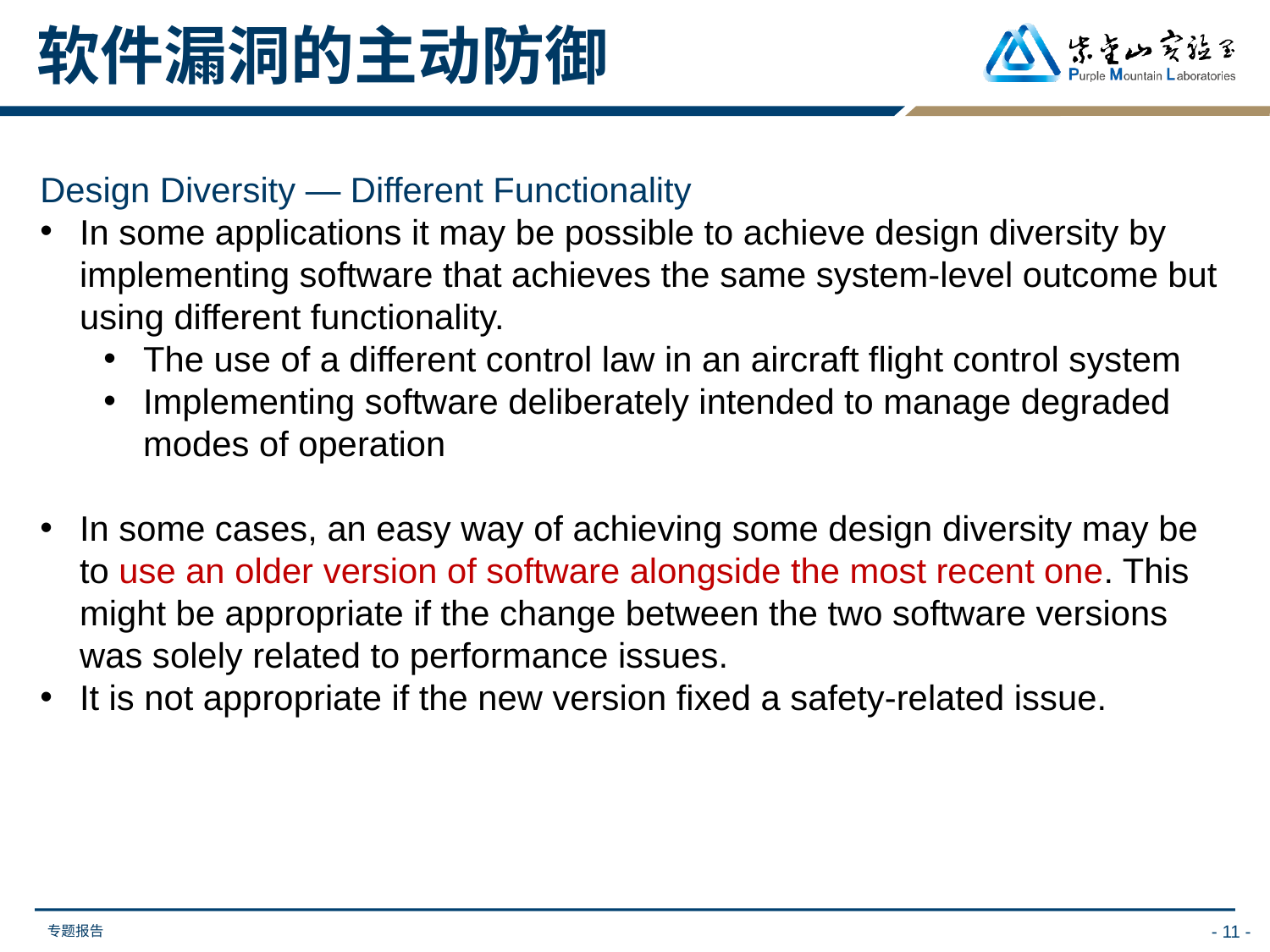

软件漏洞的主动防御
Design Diversity — Different Functionality
In some applications it may be possible to achieve design diversity by implementing software that achieves the same system-level outcome but using different functionality.
The use of a different control law in an aircraft flight control system
Implementing software deliberately intended to manage degraded modes of operation

In some cases, an easy way of achieving some design diversity may be to use an older version of software alongside the most recent one. This might be appropriate if the change between the two software versions was solely related to performance issues.
It is not appropriate if the new version fixed a safety-related issue.